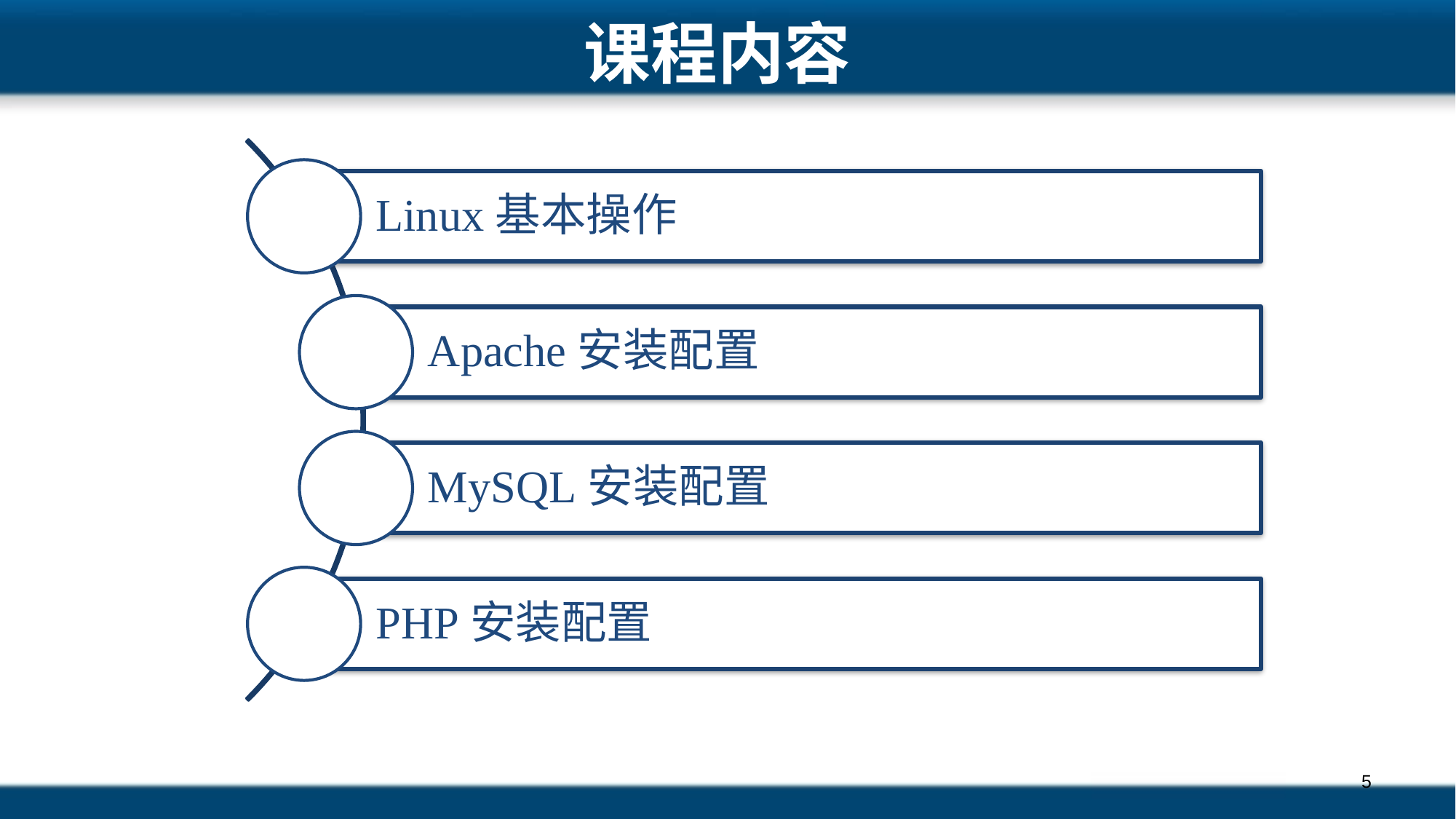

# 课程内容
Linux基本操作
Apache安装配置
MySQL安装配置
PHP安装配置
5